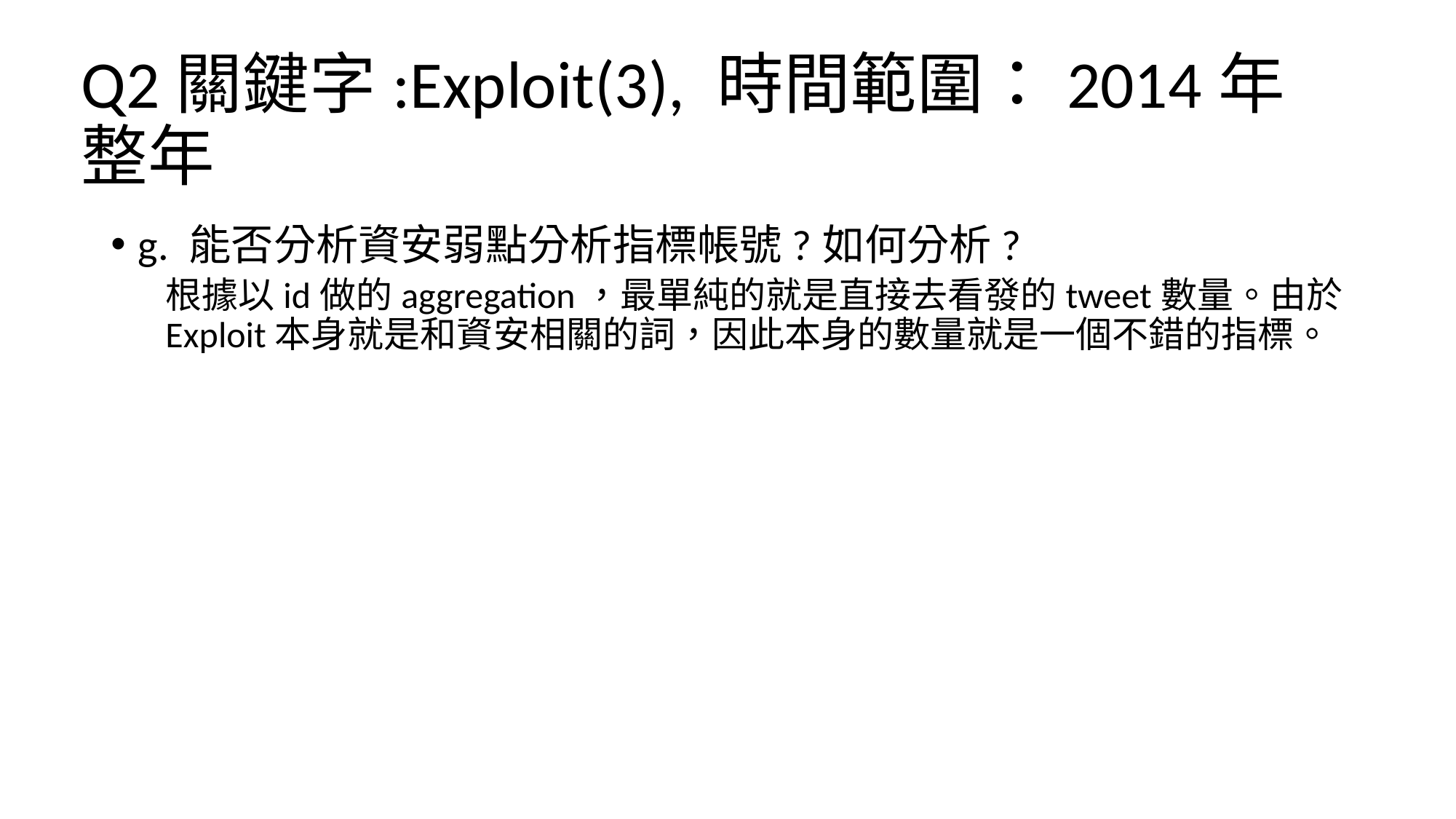

# Q2關鍵字:Exploit(3), 時間範圍：2014年整年
g. 能否分析資安弱點分析指標帳號?如何分析?
根據以id做的aggregation，最單純的就是直接去看發的tweet數量。由於Exploit本身就是和資安相關的詞，因此本身的數量就是一個不錯的指標。